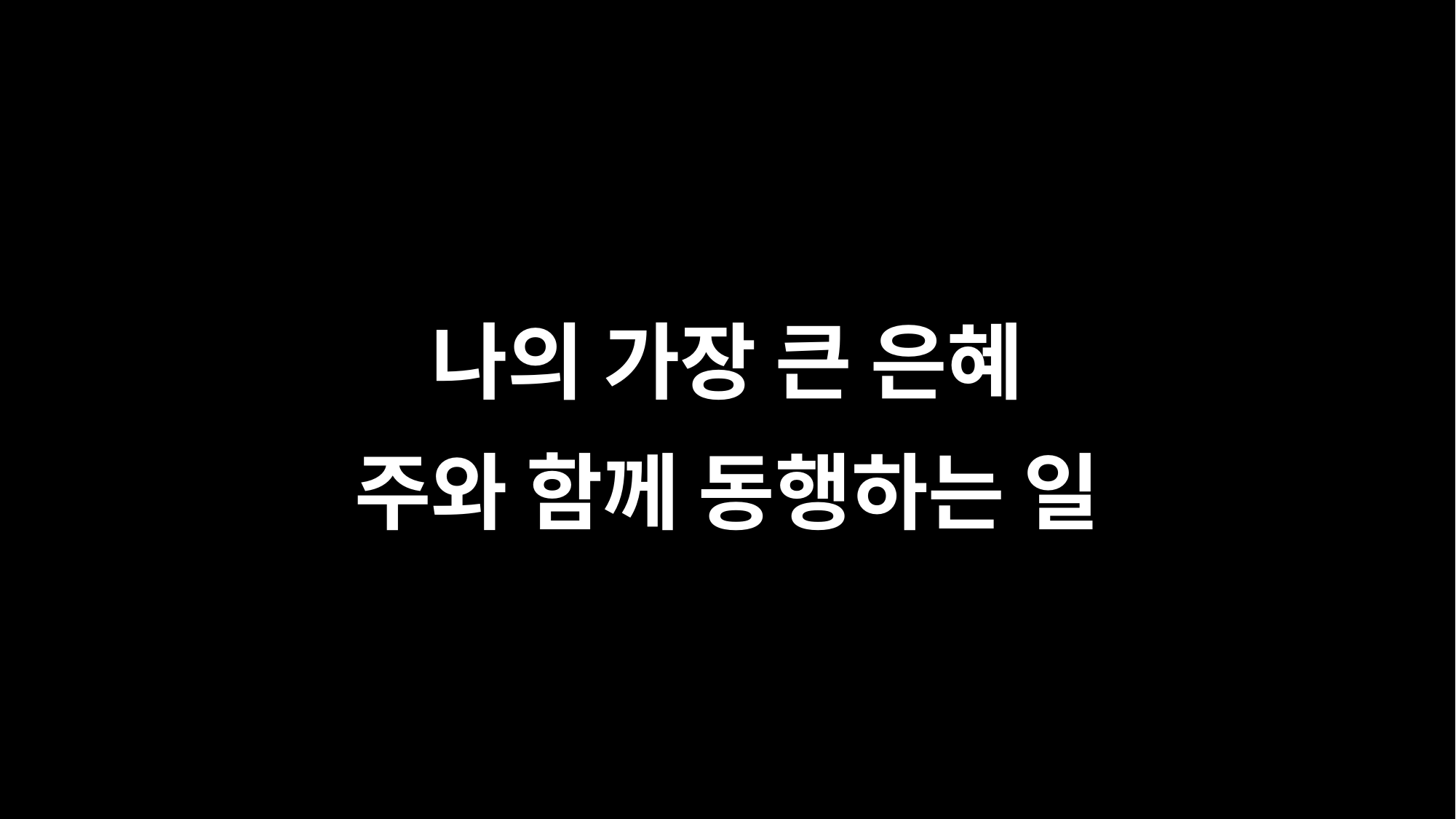

나의 가장 큰 은혜
주와 함께 동행하는 일